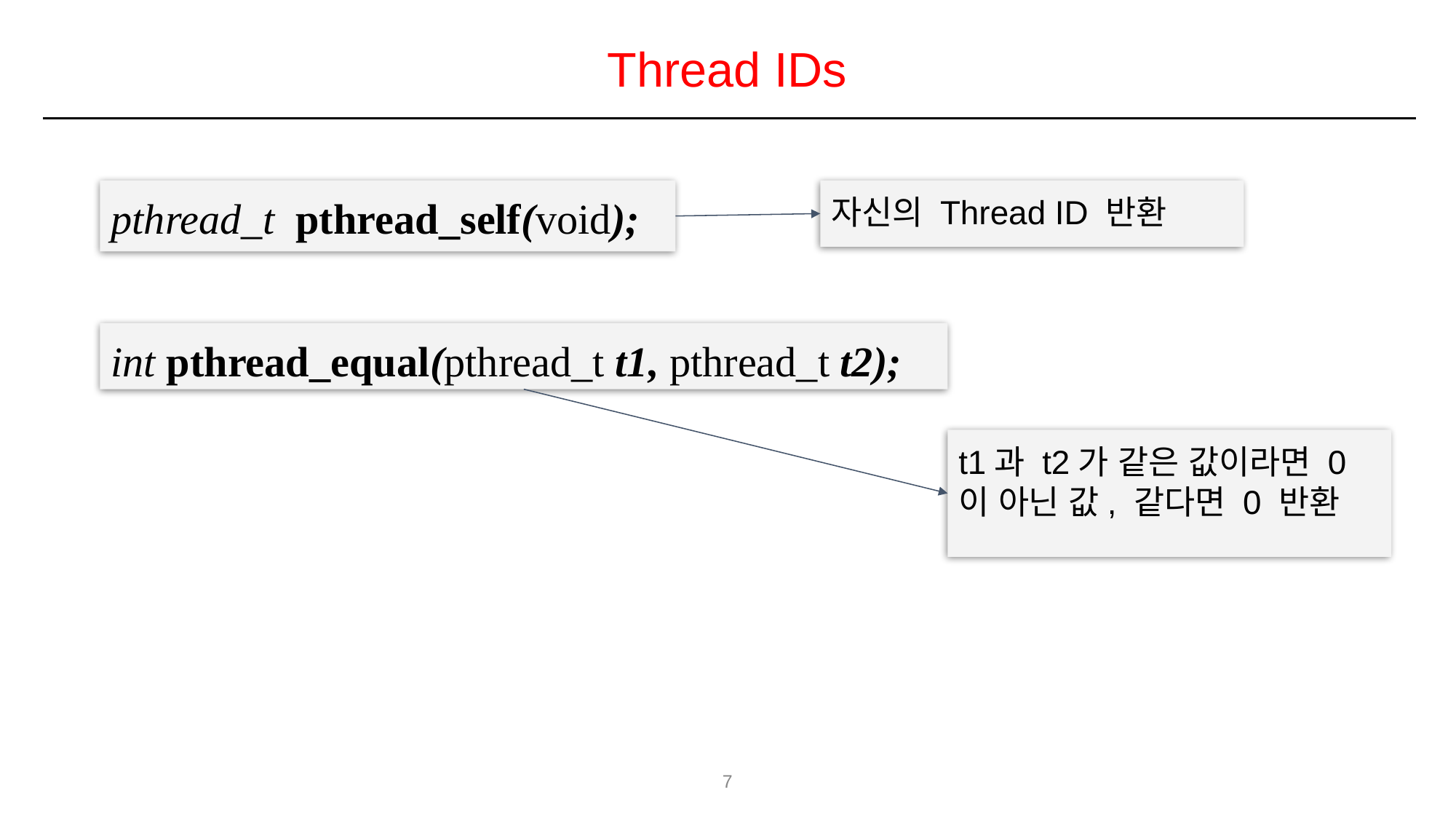

# Thread IDs
pthread_t  pthread_self(void);
자신의 Thread ID 반환
int pthread_equal(pthread_t t1, pthread_t t2);
t1과 t2가 같은 값이라면 0이 아닌 값, 같다면 0 반환
7